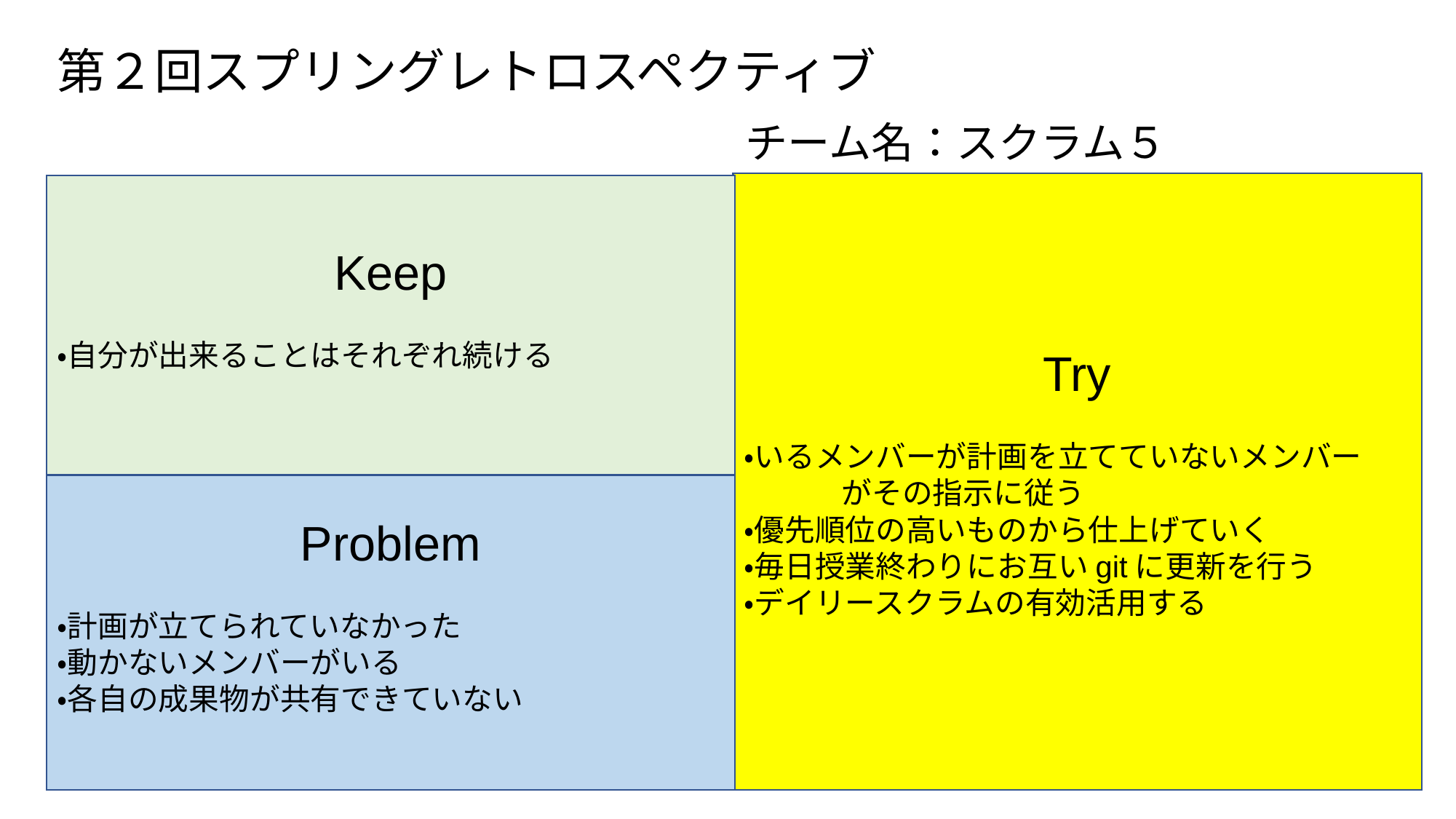

# 第２回スプリングレトロスペクティブ
チーム名：スクラム５
Try

・いるメンバーが計画を立てていないメンバー　　　 　がその指示に従う
・優先順位の高いものから仕上げていく
・毎日授業終わりにお互いgitに更新を行う
・デイリースクラムの有効活用する
Keep

・自分が出来ることはそれぞれ続ける

Problem

・計画が立てられていなかった
・動かないメンバーがいる
・各自の成果物が共有できていない